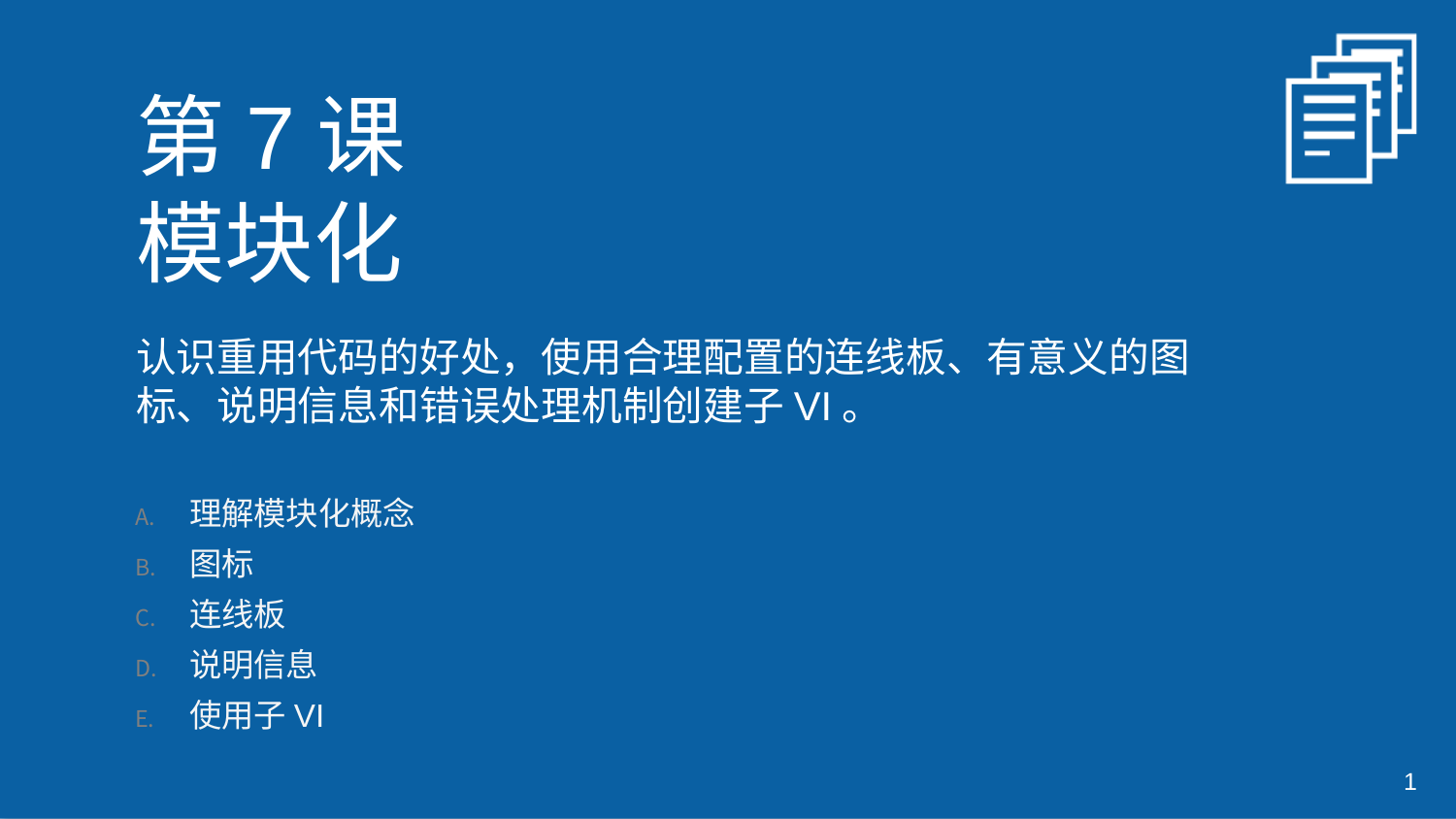

第7课
模块化
认识重用代码的好处，使用合理配置的连线板、有意义的图标、说明信息和错误处理机制创建子VI。
理解模块化概念
图标
连线板
说明信息
使用子VI
1